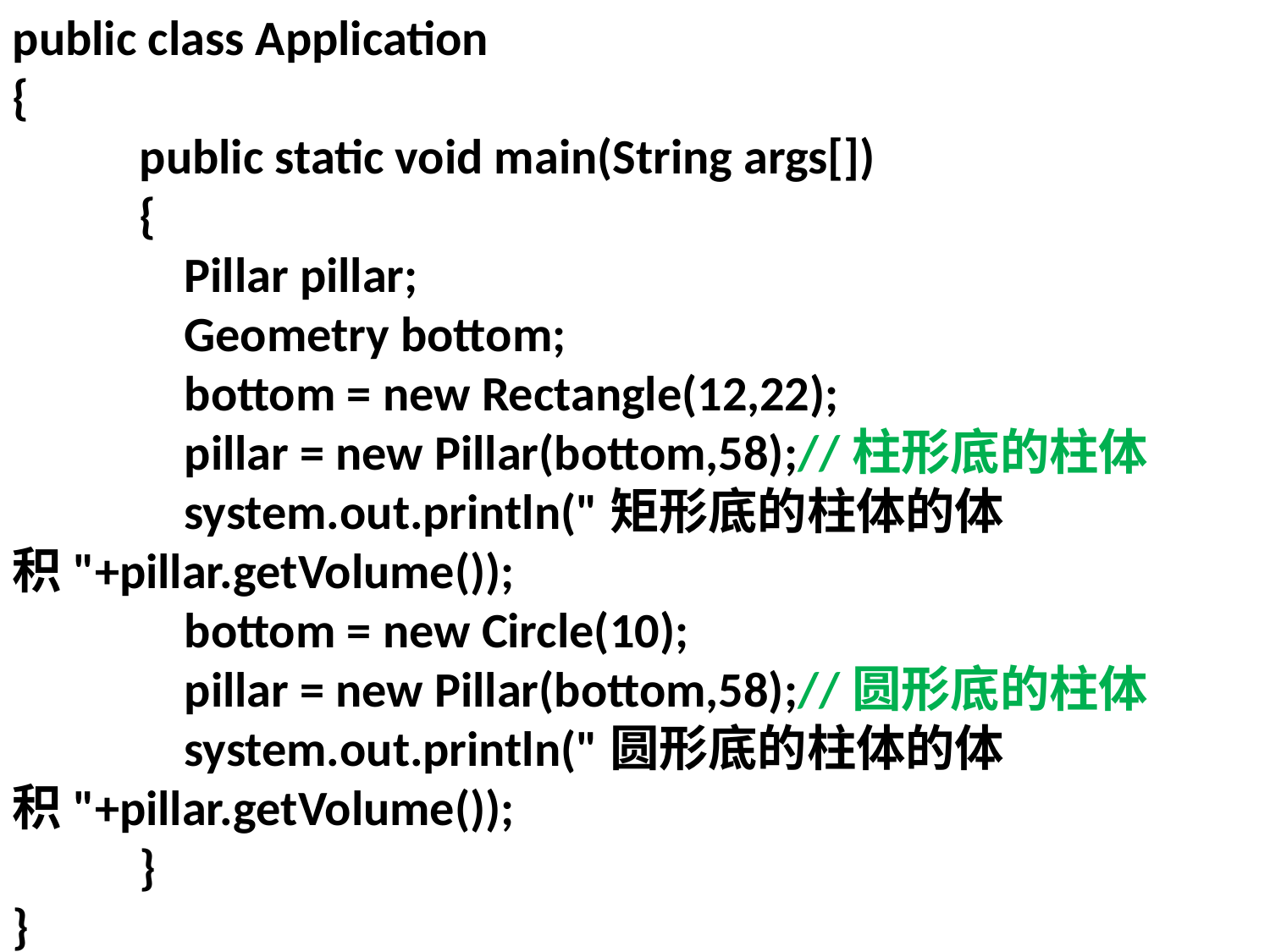

public class Application
{
	public static void main(String args[])
	{
	    Pillar pillar;
	    Geometry bottom;
	    bottom = new Rectangle(12,22);
	    pillar = new Pillar(bottom,58);//柱形底的柱体
	    system.out.println("矩形底的柱体的体积"+pillar.getVolume());
	    bottom = new Circle(10);
	    pillar = new Pillar(bottom,58);//圆形底的柱体
	    system.out.println("圆形底的柱体的体积"+pillar.getVolume());
	}
}